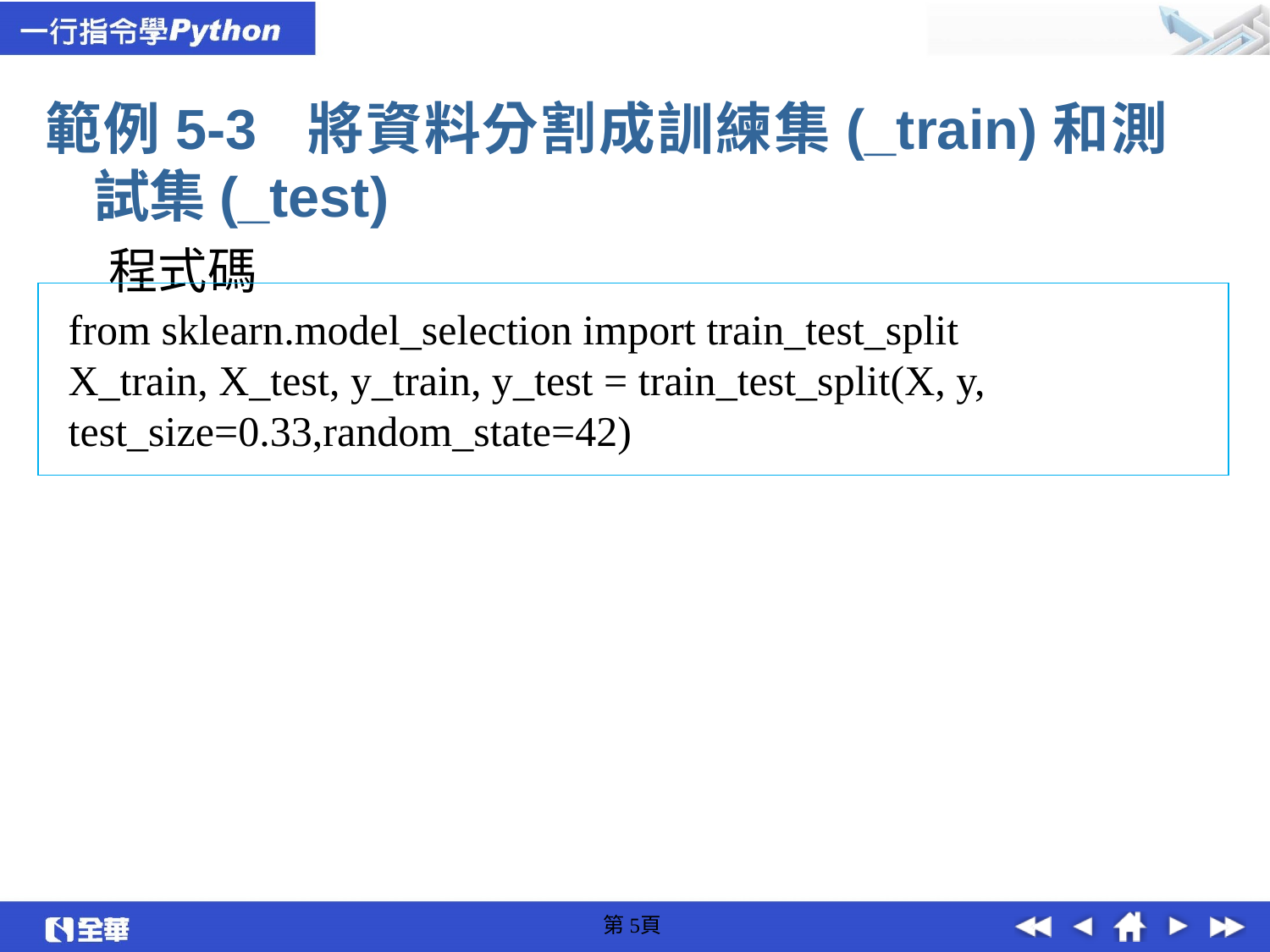

範例5-3  將資料分割成訓練集(_train)和測試集(_test)
程式碼
from sklearn.model_selection import train_test_split
X_train, X_test, y_train, y_test = train_test_split(X, y, test_size=0.33,random_state=42)